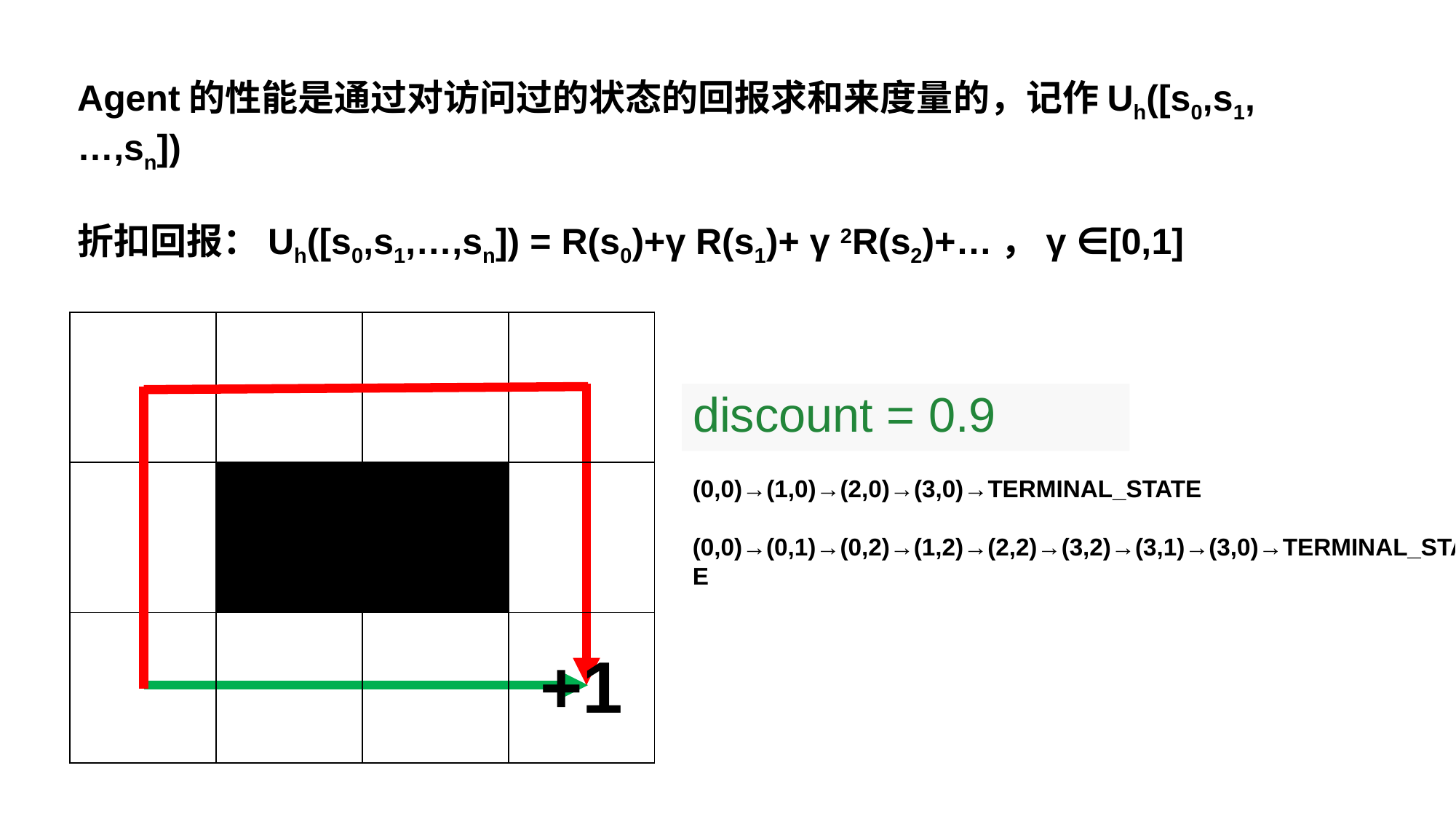

Agent的性能是通过对访问过的状态的回报求和来度量的，记作Uh([s0,s1,…,sn])

折扣回报：Uh([s0,s1,…,sn]) = R(s0)+γ R(s1)+ γ 2R(s2)+…，γ ∈[0,1]
|  |  |  |  |
| --- | --- | --- | --- |
|  |  |  |  |
|  |  |  | +1 |
discount = 0.9
(0,0)→(1,0)→(2,0)→(3,0)→TERMINAL_STATE

(0,0)→(0,1)→(0,2)→(1,2)→(2,2)→(3,2)→(3,1)→(3,0)→TERMINAL_STATE